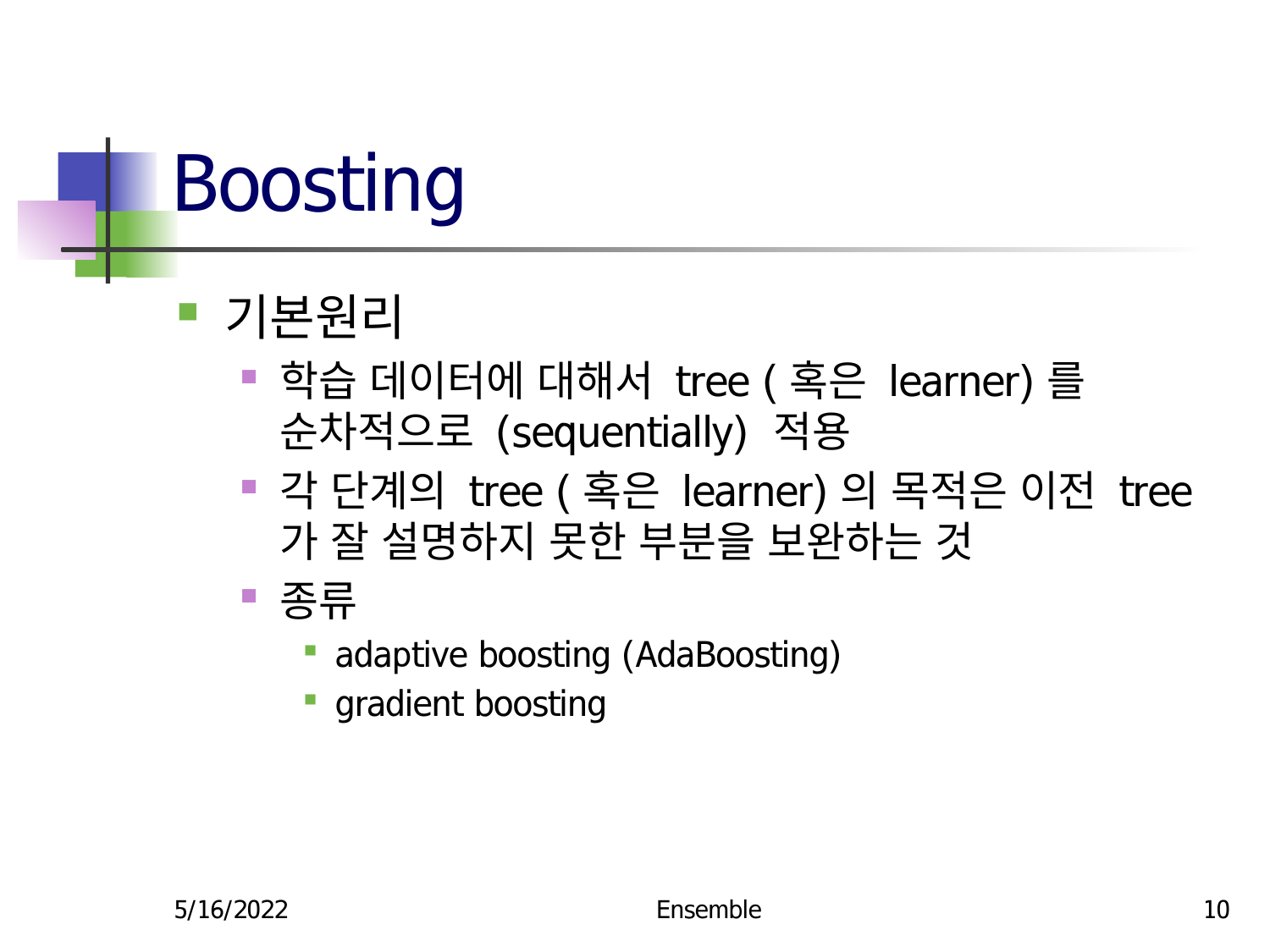

# Boosting
기본원리
학습 데이터에 대해서 tree (혹은 learner)를 순차적으로 (sequentially) 적용
각 단계의 tree (혹은 learner)의 목적은 이전 tree가 잘 설명하지 못한 부분을 보완하는 것
종류
adaptive boosting (AdaBoosting)
gradient boosting
5/16/2022
Ensemble
10